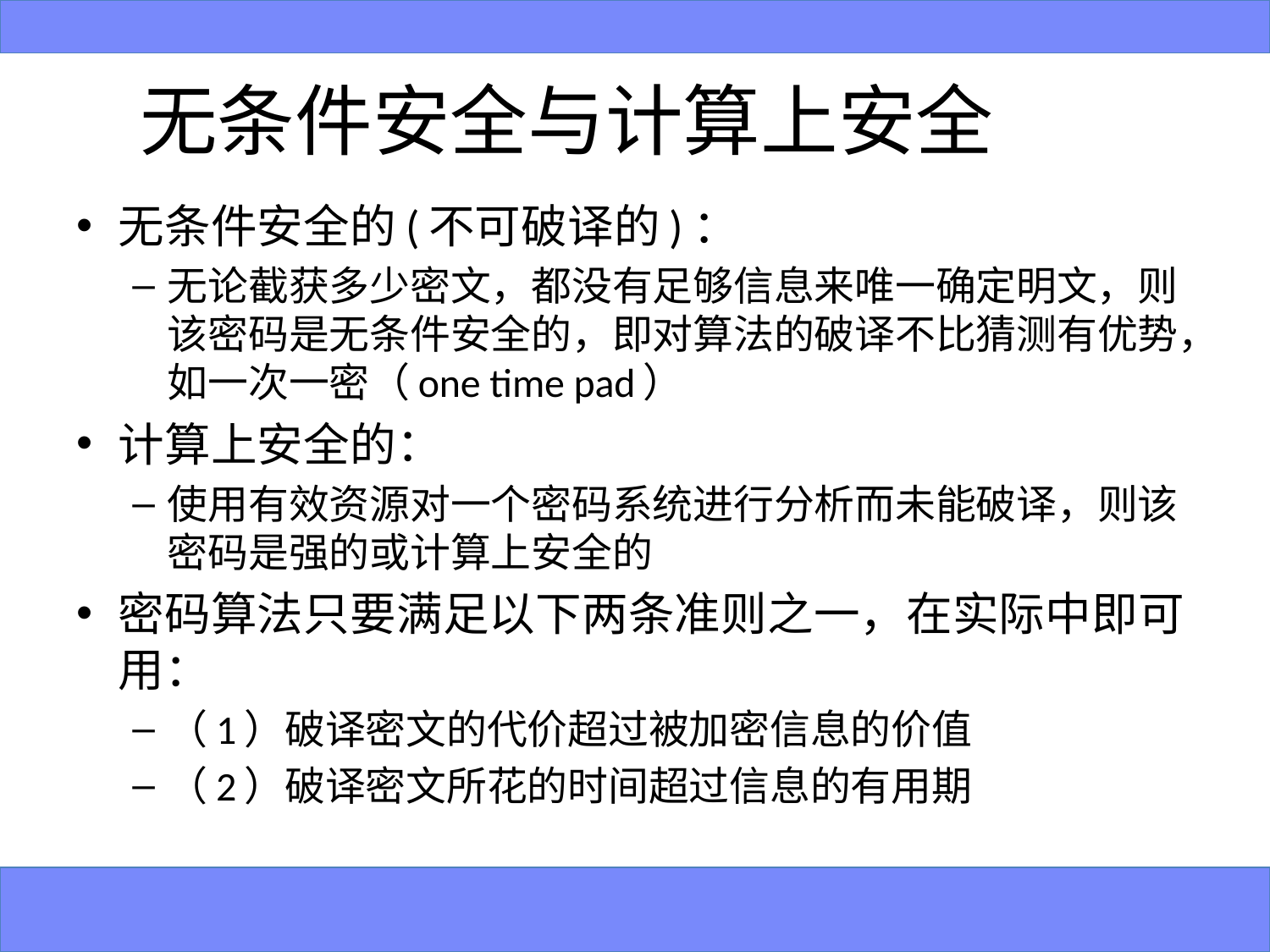

# 无条件安全与计算上安全
无条件安全的(不可破译的)：
无论截获多少密文，都没有足够信息来唯一确定明文，则该密码是无条件安全的，即对算法的破译不比猜测有优势，如一次一密（one time pad）
计算上安全的：
使用有效资源对一个密码系统进行分析而未能破译，则该密码是强的或计算上安全的
密码算法只要满足以下两条准则之一，在实际中即可用：
（1）破译密文的代价超过被加密信息的价值
（2）破译密文所花的时间超过信息的有用期
15